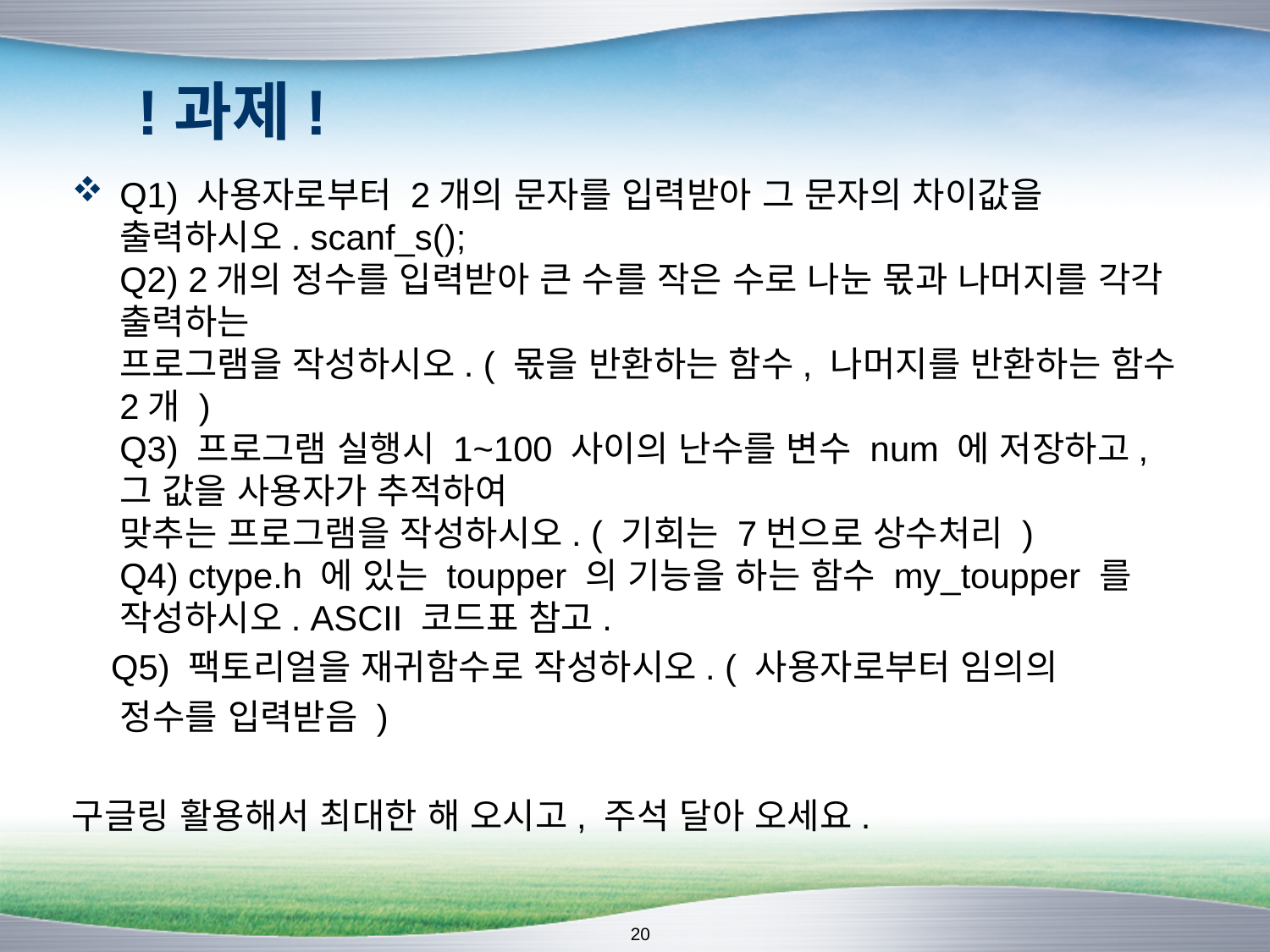

# !과제!
Q1) 사용자로부터 2개의 문자를 입력받아 그 문자의 차이값을 출력하시오. scanf_s();
Q2) 2개의 정수를 입력받아 큰 수를 작은 수로 나눈 몫과 나머지를 각각 출력하는
프로그램을 작성하시오. ( 몫을 반환하는 함수, 나머지를 반환하는 함수 2개 )
Q3) 프로그램 실행시 1~100 사이의 난수를 변수 num 에 저장하고, 그 값을 사용자가 추적하여
맞추는 프로그램을 작성하시오. ( 기회는 7번으로 상수처리 )
Q4) ctype.h 에 있는 toupper 의 기능을 하는 함수 my_toupper 를 작성하시오. ASCII 코드표 참고.
    Q5) 팩토리얼을 재귀함수로 작성하시오. ( 사용자로부터 임의의
    정수를 입력받음 )

구글링 활용해서 최대한 해 오시고, 주석 달아 오세요.
20